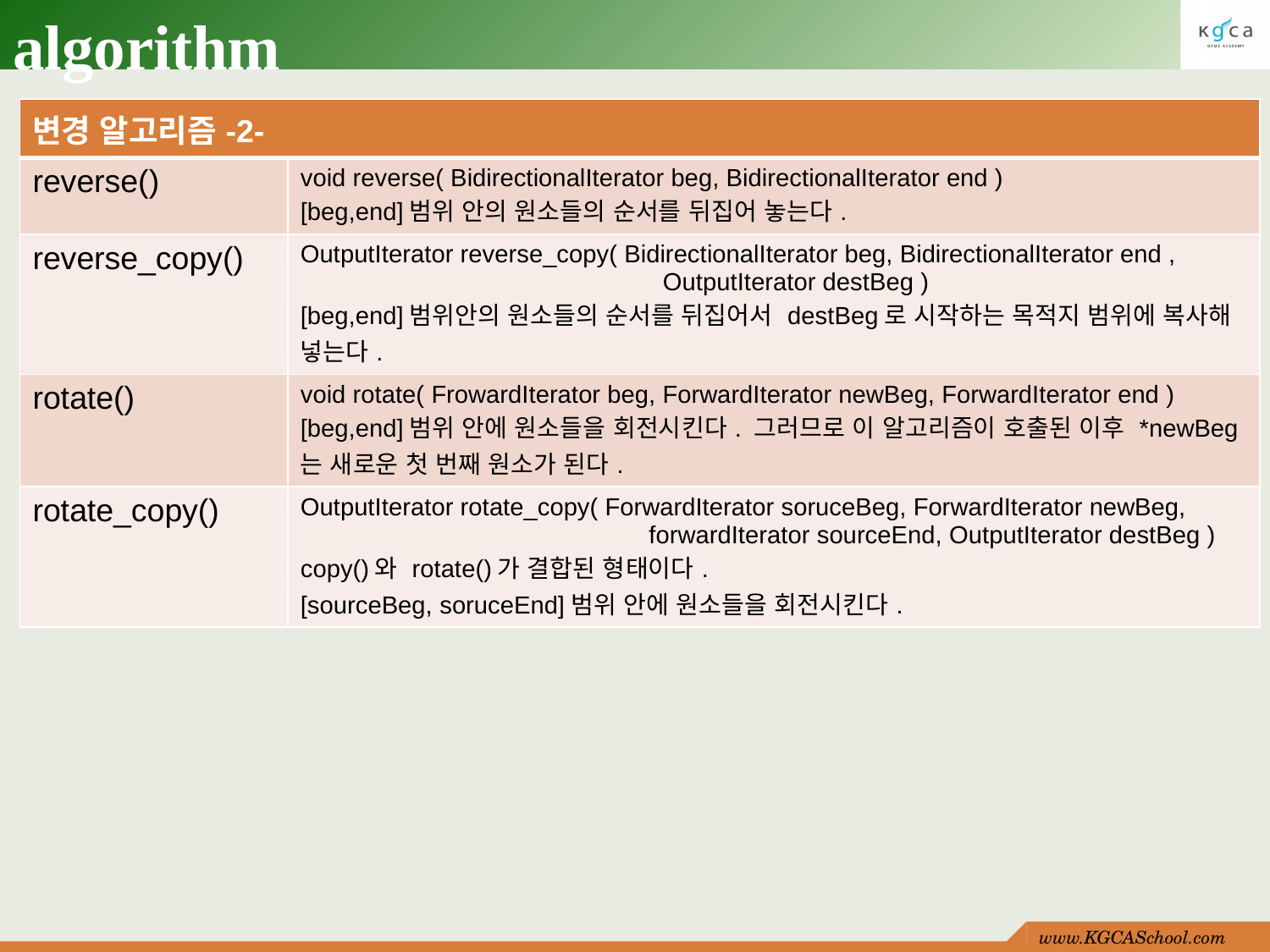

# algorithm
| 변경 알고리즘-2- |  |
| --- | --- |
| reverse() | void reverse( BidirectionalIterator beg, BidirectionalIterator end ) [beg,end]범위 안의 원소들의 순서를 뒤집어 놓는다. |
| reverse\_copy() | OutputIterator reverse\_copy( BidirectionalIterator beg, BidirectionalIterator end , OutputIterator destBeg ) [beg,end]범위안의 원소들의 순서를 뒤집어서 destBeg로 시작하는 목적지 범위에 복사해 넣는다. |
| rotate() | void rotate( FrowardIterator beg, ForwardIterator newBeg, ForwardIterator end ) [beg,end]범위 안에 원소들을 회전시킨다. 그러므로 이 알고리즘이 호출된 이후 \*newBeg는 새로운 첫 번째 원소가 된다. |
| rotate\_copy() | OutputIterator rotate\_copy( ForwardIterator soruceBeg, ForwardIterator newBeg, forwardIterator sourceEnd, OutputIterator destBeg ) copy()와 rotate()가 결합된 형태이다. [sourceBeg, soruceEnd]범위 안에 원소들을 회전시킨다. |